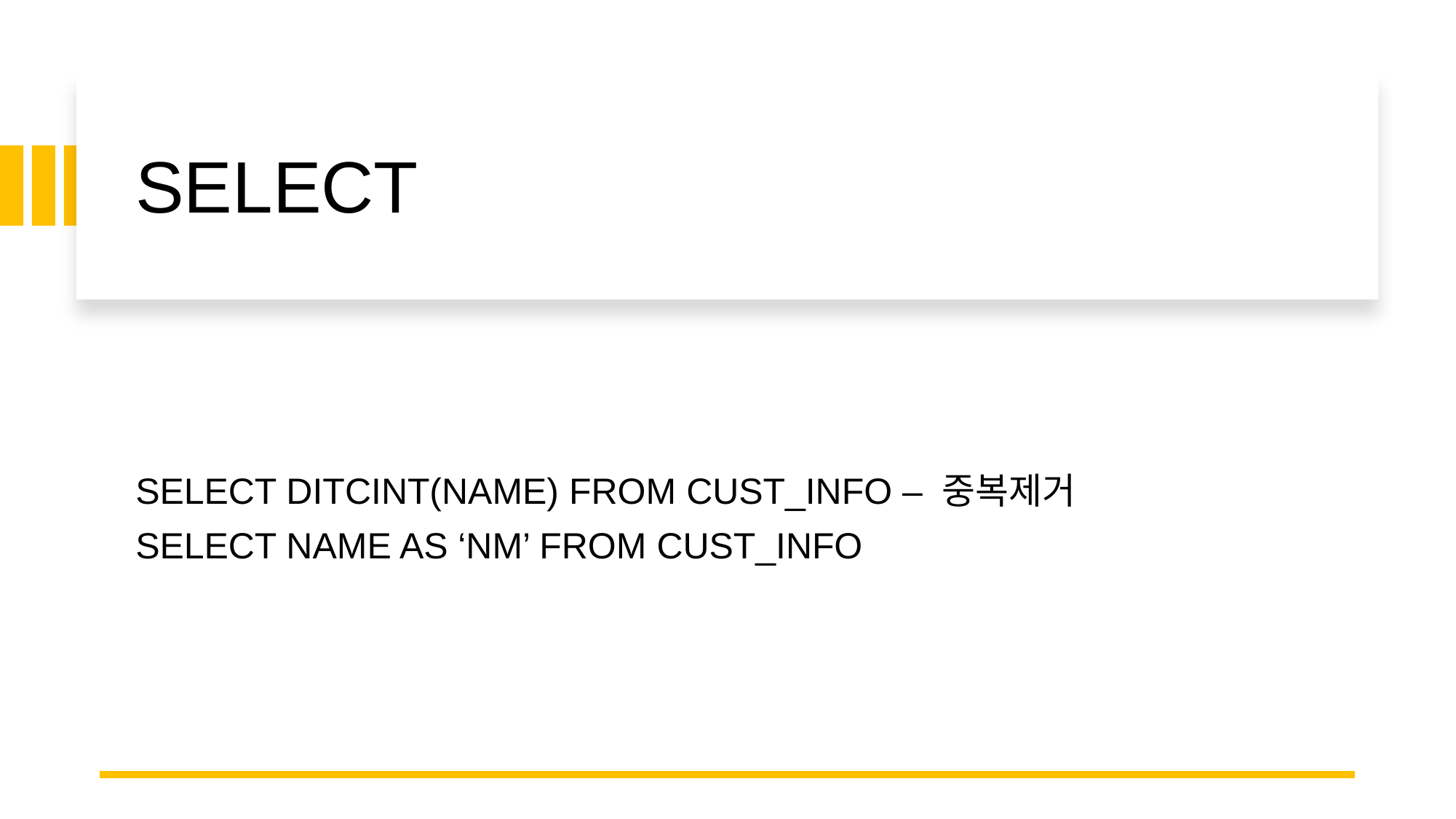

# SELECT

SELECT DITCINT(NAME) FROM CUST_INFO – 중복제거
SELECT NAME AS ‘NM’ FROM CUST_INFO